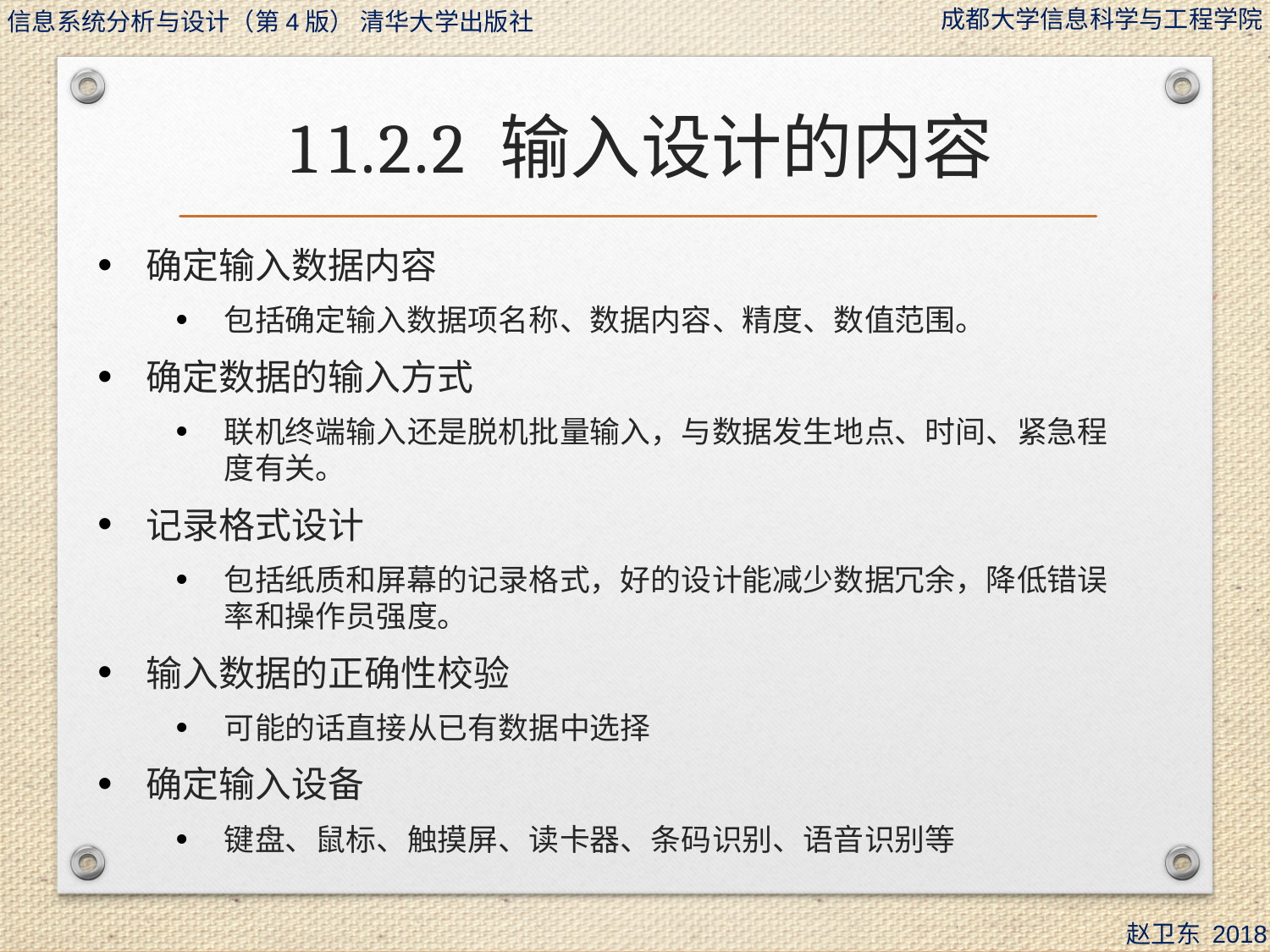

# 11.2.2 输入设计的内容
确定输入数据内容
包括确定输入数据项名称、数据内容、精度、数值范围。
确定数据的输入方式
联机终端输入还是脱机批量输入，与数据发生地点、时间、紧急程度有关。
记录格式设计
包括纸质和屏幕的记录格式，好的设计能减少数据冗余，降低错误率和操作员强度。
输入数据的正确性校验
可能的话直接从已有数据中选择
确定输入设备
键盘、鼠标、触摸屏、读卡器、条码识别、语音识别等